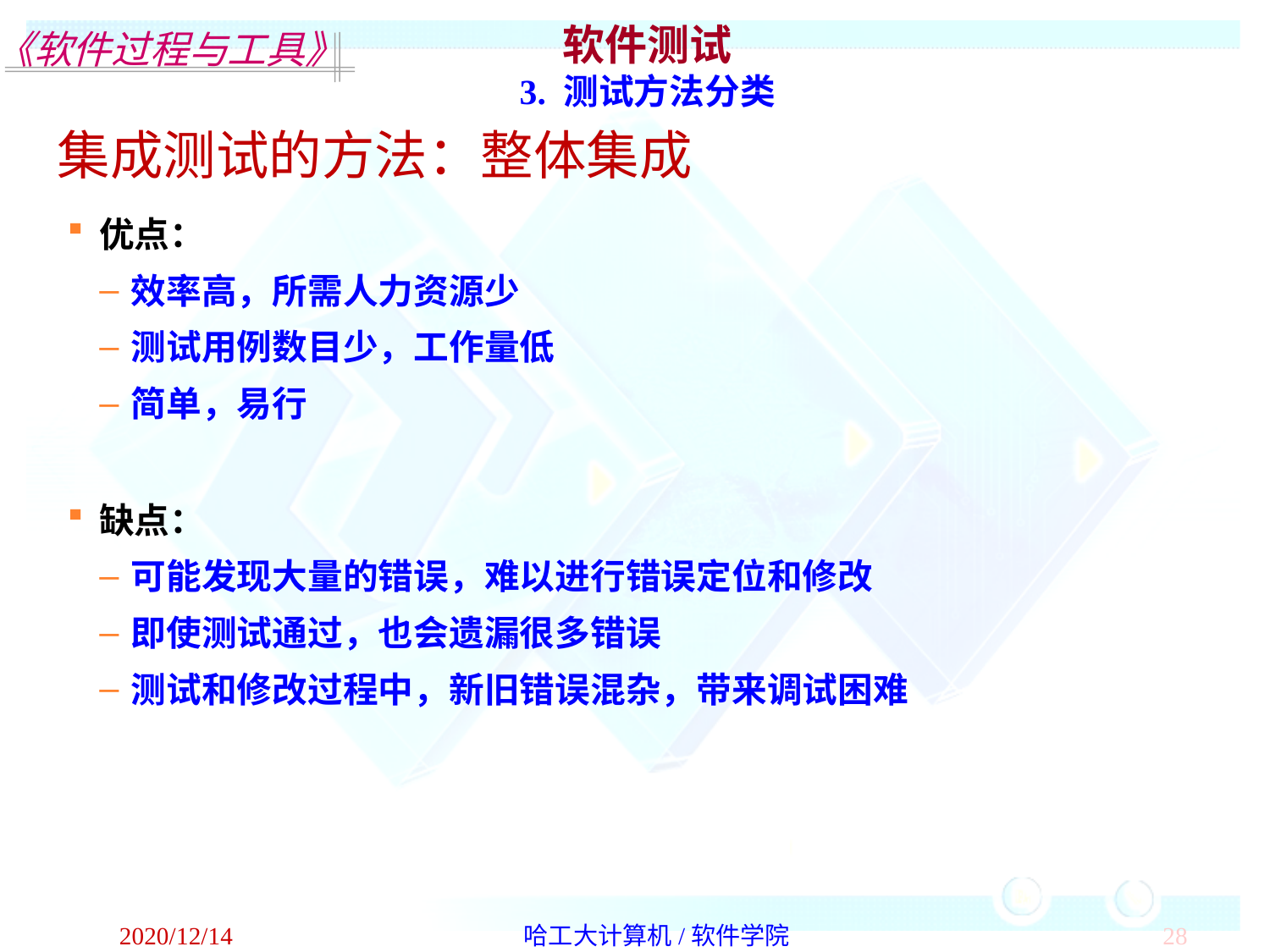

软件测试
3. 测试方法分类
集成测试的方法：整体集成
优点：
效率高，所需人力资源少
测试用例数目少，工作量低
简单，易行

缺点：
可能发现大量的错误，难以进行错误定位和修改
即使测试通过，也会遗漏很多错误
测试和修改过程中，新旧错误混杂，带来调试困难